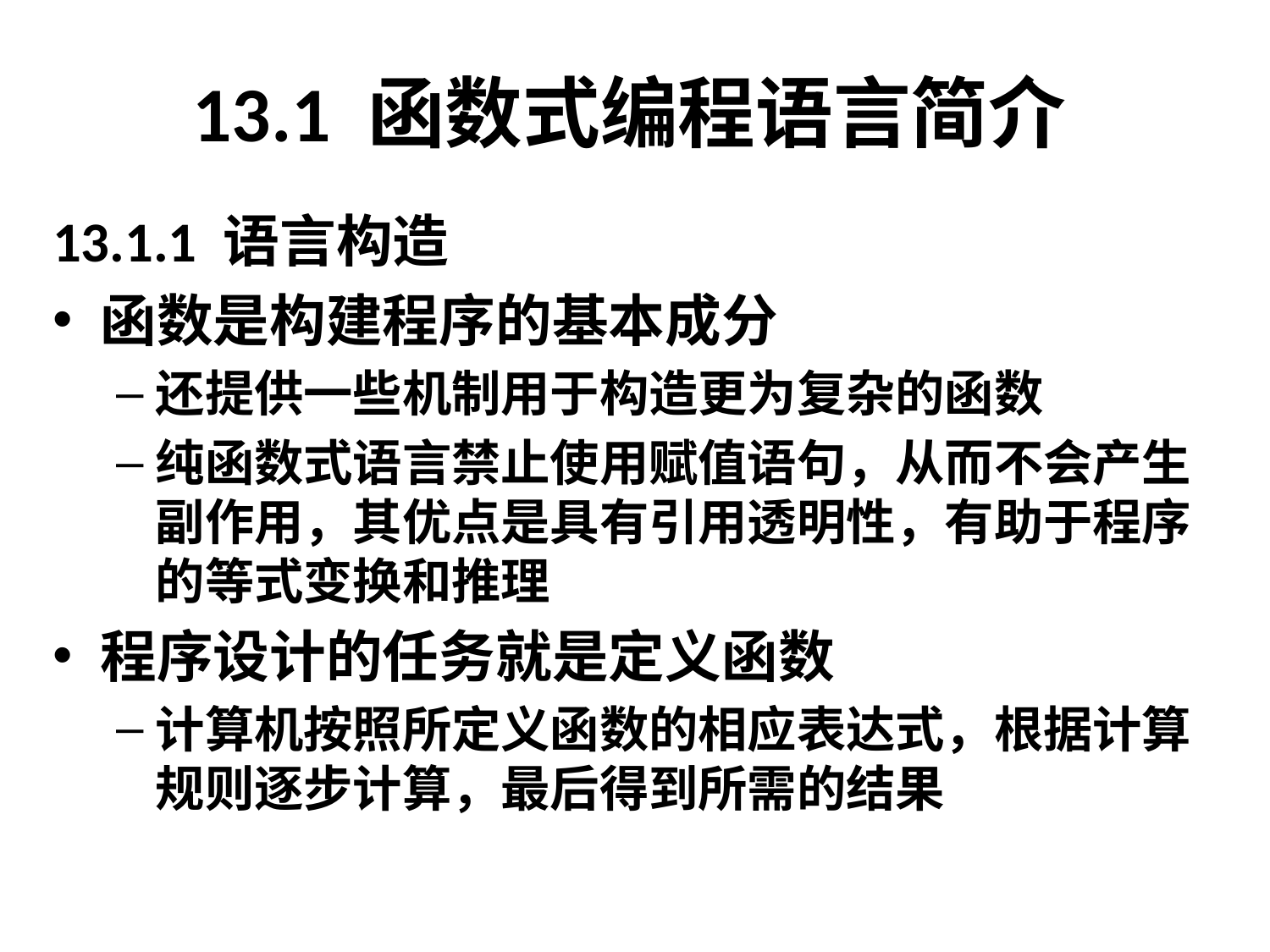

# 13.1 函数式编程语言简介
13.1.1 语言构造
函数是构建程序的基本成分
还提供一些机制用于构造更为复杂的函数
纯函数式语言禁止使用赋值语句，从而不会产生副作用，其优点是具有引用透明性，有助于程序的等式变换和推理
程序设计的任务就是定义函数
计算机按照所定义函数的相应表达式，根据计算规则逐步计算，最后得到所需的结果